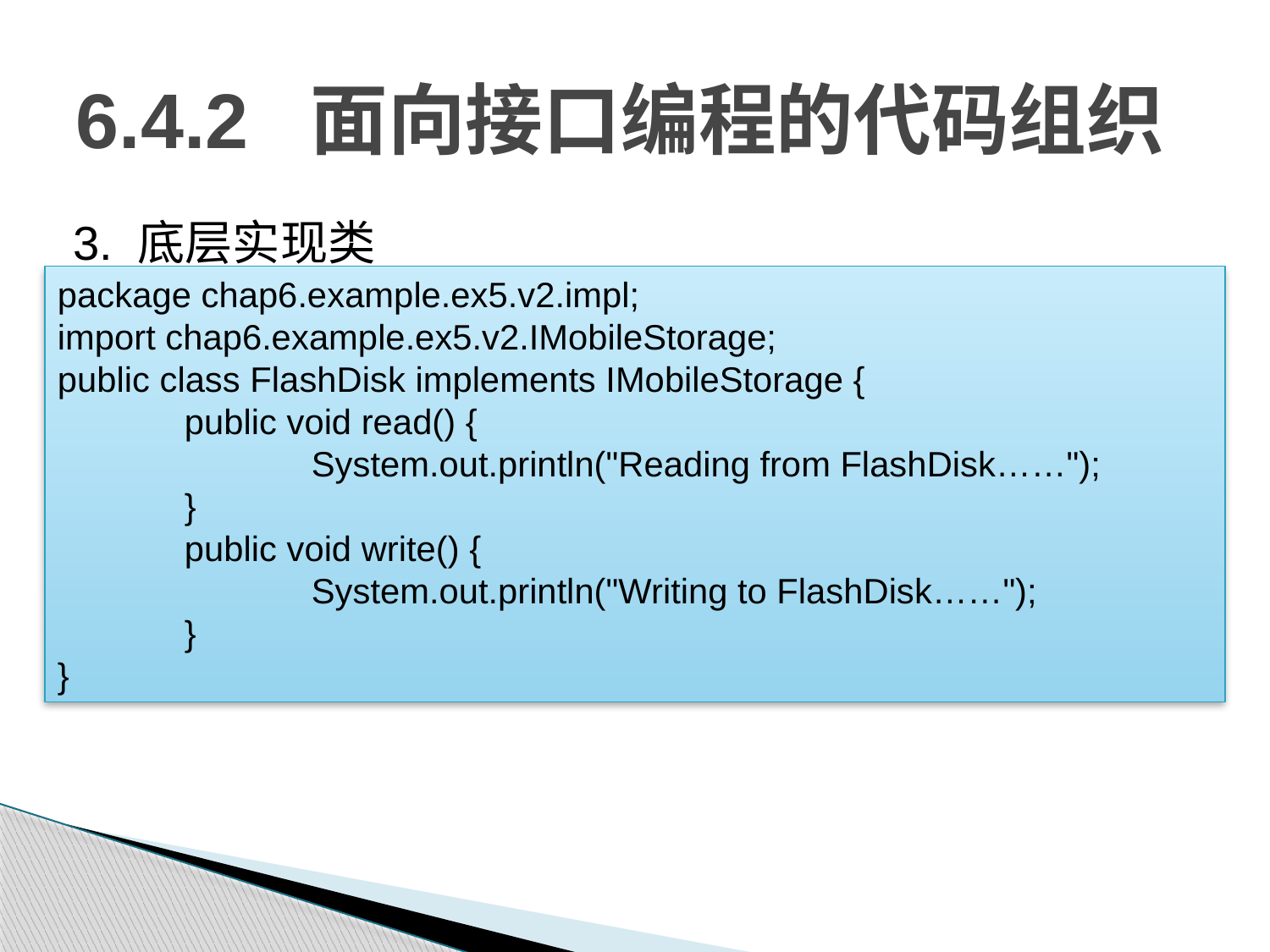

# 6.4.2  面向接口编程的代码组织
3. 底层实现类
package chap6.example.ex5.v2.impl;
import chap6.example.ex5.v2.IMobileStorage;
public class FlashDisk implements IMobileStorage {
	public void read() {
		System.out.println("Reading from FlashDisk……");
	}
	public void write() {
		System.out.println("Writing to FlashDisk……");
	}
}